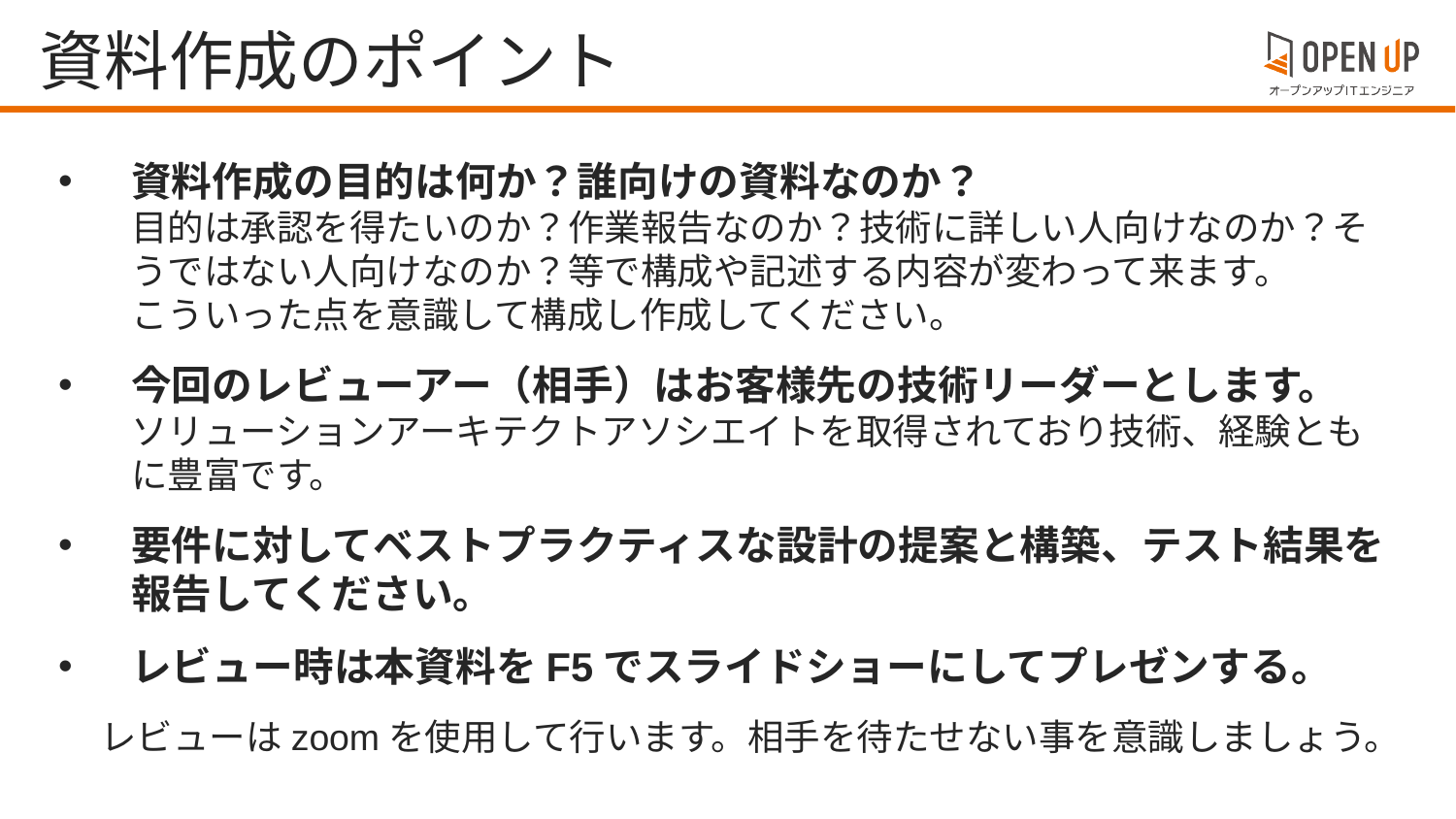

資料作成のポイント
資料作成の目的は何か？誰向けの資料なのか？
目的は承認を得たいのか？作業報告なのか？技術に詳しい人向けなのか？そうではない人向けなのか？等で構成や記述する内容が変わって来ます。
こういった点を意識して構成し作成してください。
今回のレビューアー（相手）はお客様先の技術リーダーとします。
ソリューションアーキテクトアソシエイトを取得されており技術、経験ともに豊富です。
要件に対してベストプラクティスな設計の提案と構築、テスト結果を報告してください。
レビュー時は本資料をF5でスライドショーにしてプレゼンする。
    レビューはzoomを使用して行います。相手を待たせない事を意識しましょう。